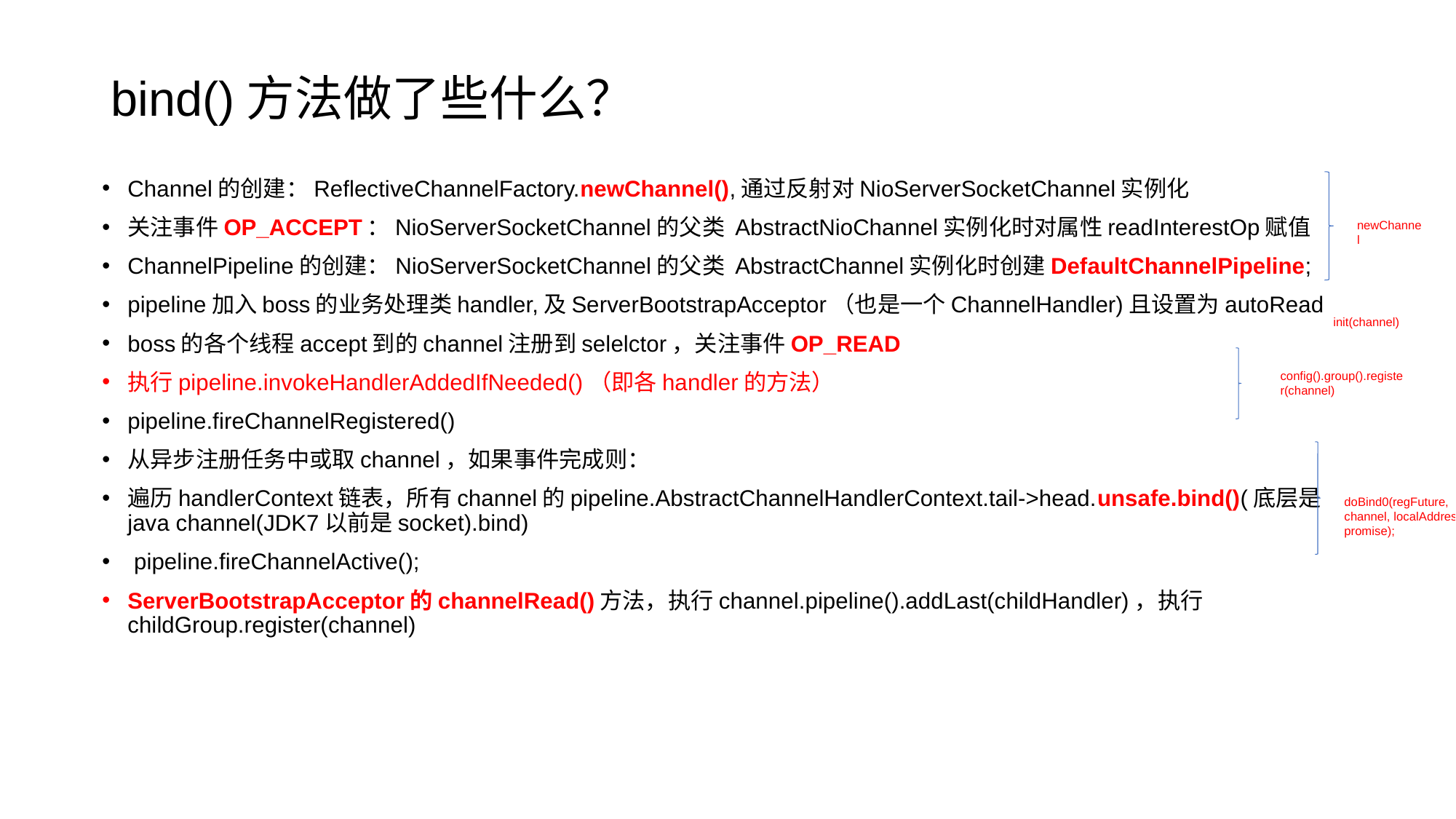

# bind()方法做了些什么？
Channel的创建：ReflectiveChannelFactory.newChannel(),通过反射对NioServerSocketChannel实例化
关注事件OP_ACCEPT：NioServerSocketChannel的父类 AbstractNioChannel实例化时对属性readInterestOp赋值
ChannelPipeline的创建：NioServerSocketChannel的父类 AbstractChannel实例化时创建DefaultChannelPipeline;
pipeline加入boss的业务处理类handler,及ServerBootstrapAcceptor（也是一个ChannelHandler)且设置为autoRead
boss的各个线程accept到的channel注册到selelctor，关注事件OP_READ
执行pipeline.invokeHandlerAddedIfNeeded()（即各handler的方法）
pipeline.fireChannelRegistered()
从异步注册任务中或取channel，如果事件完成则：
遍历handlerContext链表，所有channel的pipeline.AbstractChannelHandlerContext.tail->head.unsafe.bind()(底层是java channel(JDK7以前是socket).bind)
 pipeline.fireChannelActive();
ServerBootstrapAcceptor的channelRead()方法，执行channel.pipeline().addLast(childHandler)，执行childGroup.register(channel)

newChannel
init(channel)

config().group().register(channel)

doBind0(regFuture, channel, localAddress, promise);